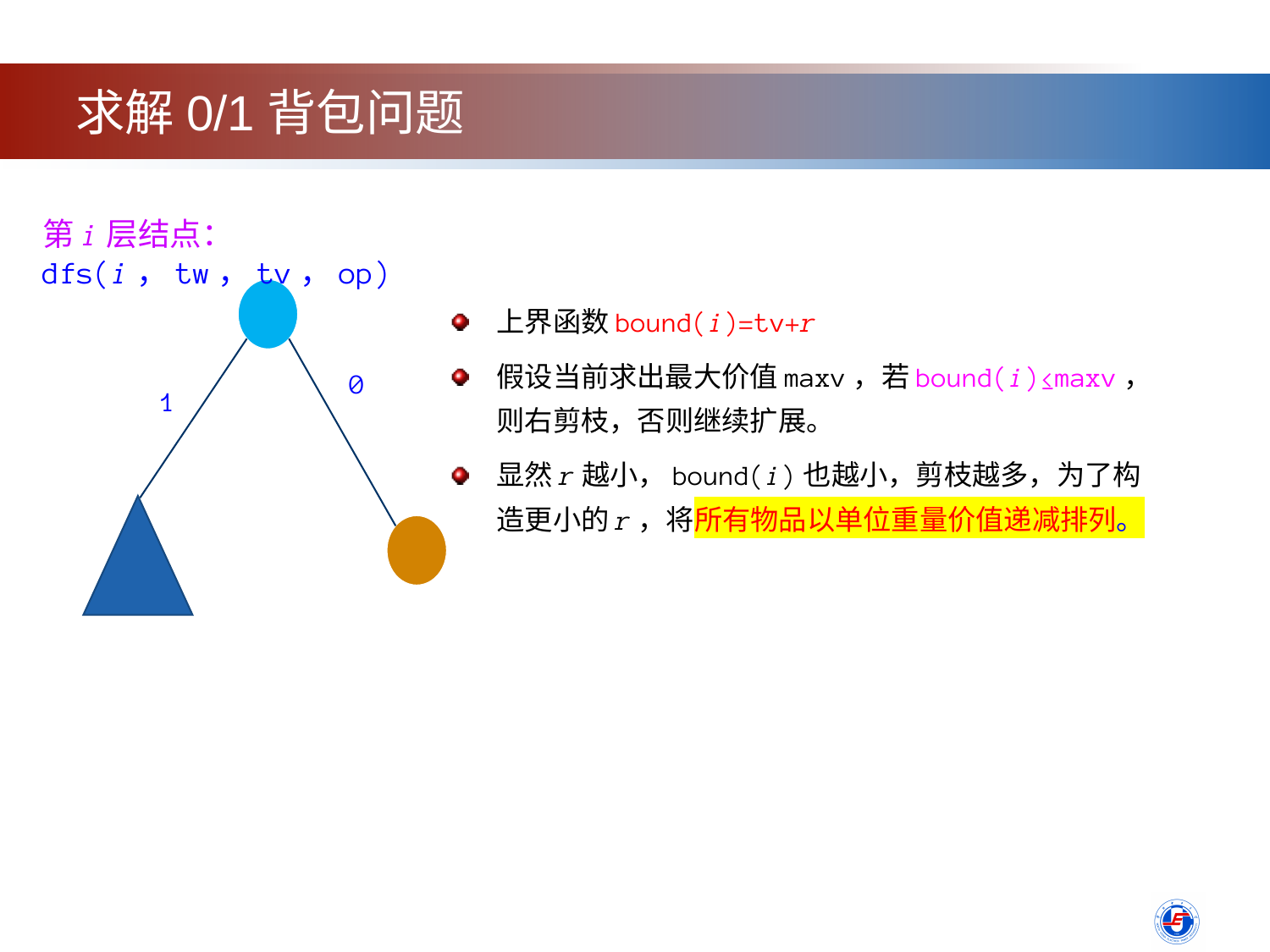

求解0/1背包问题
第i层结点：dfs(i，tw，tv，op)

上界函数bound(i)=tv+r
假设当前求出最大价值maxv，若bound(i)≤maxv，则右剪枝，否则继续扩展。
显然r越小，bound(i)也越小，剪枝越多，为了构造更小的r，将所有物品以单位重量价值递减排列。
0
1